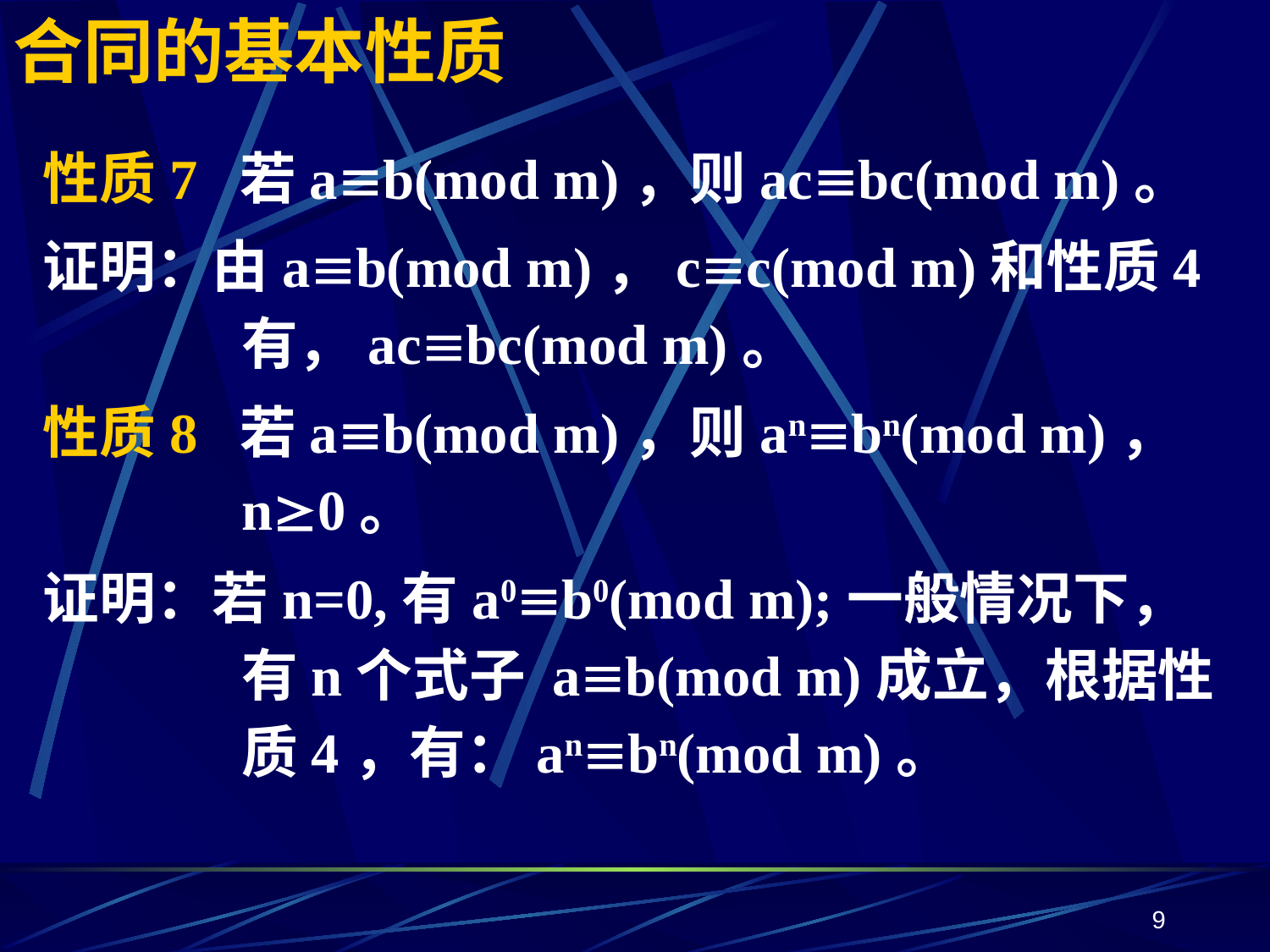

# 合同的基本性质
性质7  若a≡b(mod m)，则ac≡bc(mod m)。
证明：由a≡b(mod m)，c≡c(mod m)和性质4有，ac≡bc(mod m)。
性质8  若a≡b(mod m)，则an≡bn(mod m)， n≥0。
证明：若n=0,有a0≡b0(mod m);一般情况下，有n个式子 a≡b(mod m)成立，根据性质4，有：an≡bn(mod m)。

9